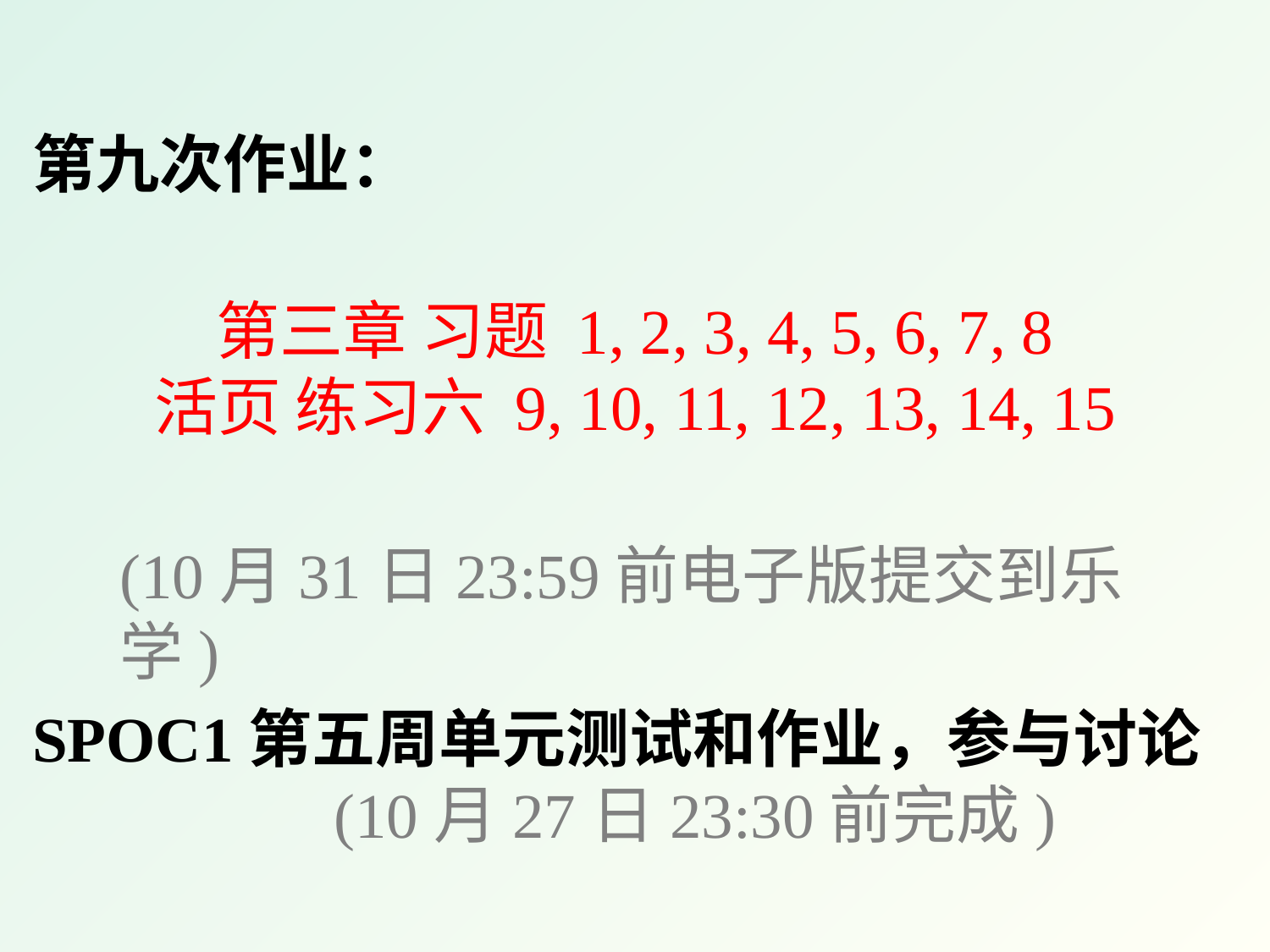

第九次作业：
第三章 习题 1, 2, 3, 4, 5, 6, 7, 8
活页 练习六 9, 10, 11, 12, 13, 14, 15
(10月31日23:59前电子版提交到乐学)
SPOC1第五周单元测试和作业，参与讨论
                   (10月27日23:30前完成)